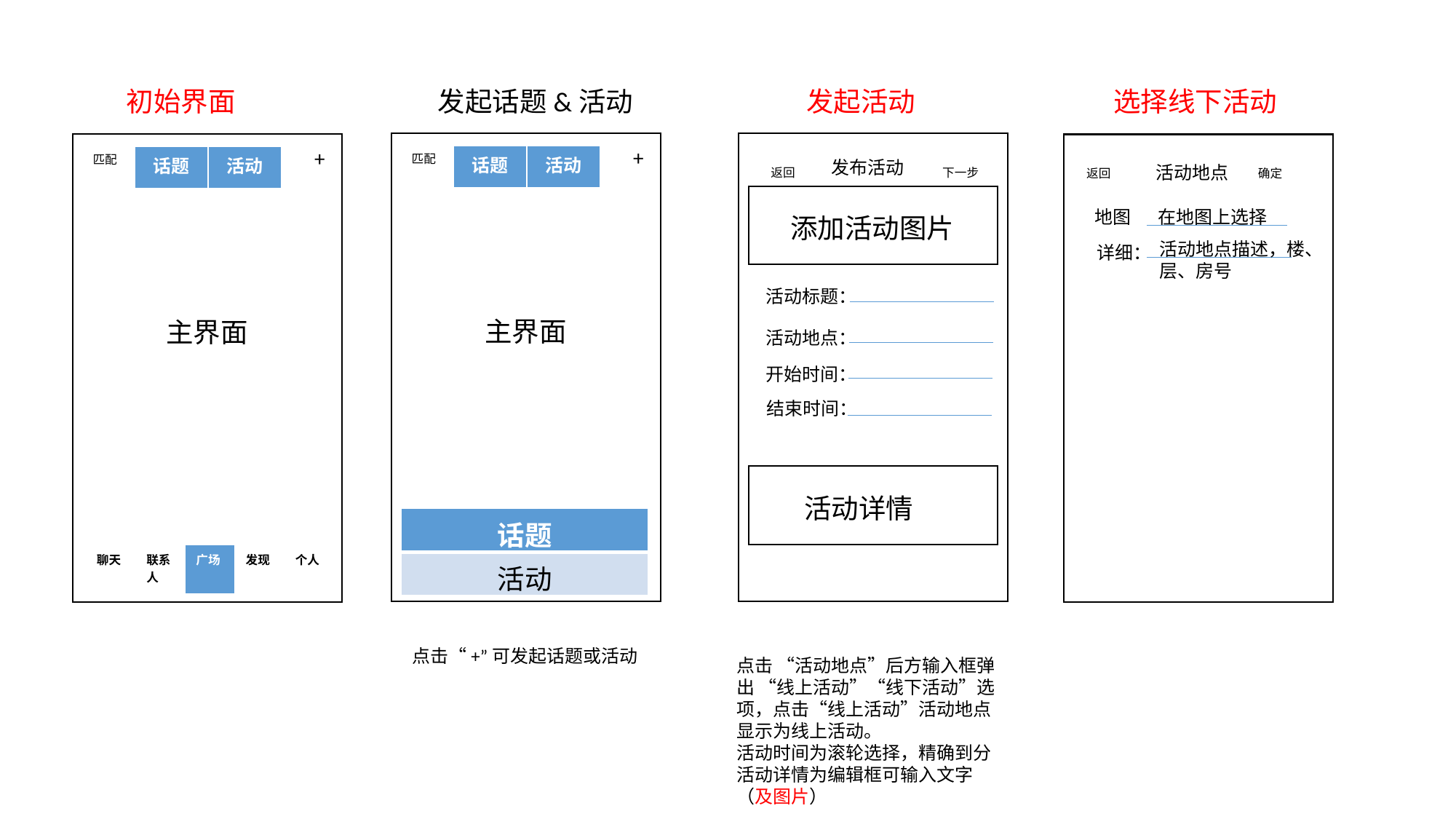

初始界面
发起话题&活动
发起活动
选择线下活动

+
+
| 话题 | 活动 |
| --- | --- |
匹配
| 话题 | 活动 |
| --- | --- |
匹配
发布活动
活动地点
返回
下一步
返回
确定

地图
在地图上选择
添加活动图片
活动地点描述，楼、层、房号
详细：
活动标题：
主界面
主界面

活动地点：
开始时间：
结束时间：

活动详情
| 话题 |
| --- |
| 活动 |
| 聊天 | 联系人 | 广场 | 发现 | 个人 |
| --- | --- | --- | --- | --- |
点击“+”可发起话题或活动

点击 “活动地点”后方输入框弹出 “线上活动”“线下活动”选项，点击“线上活动”活动地点显示为线上活动。
活动时间为滚轮选择，精确到分
活动详情为编辑框可输入文字（及图片）